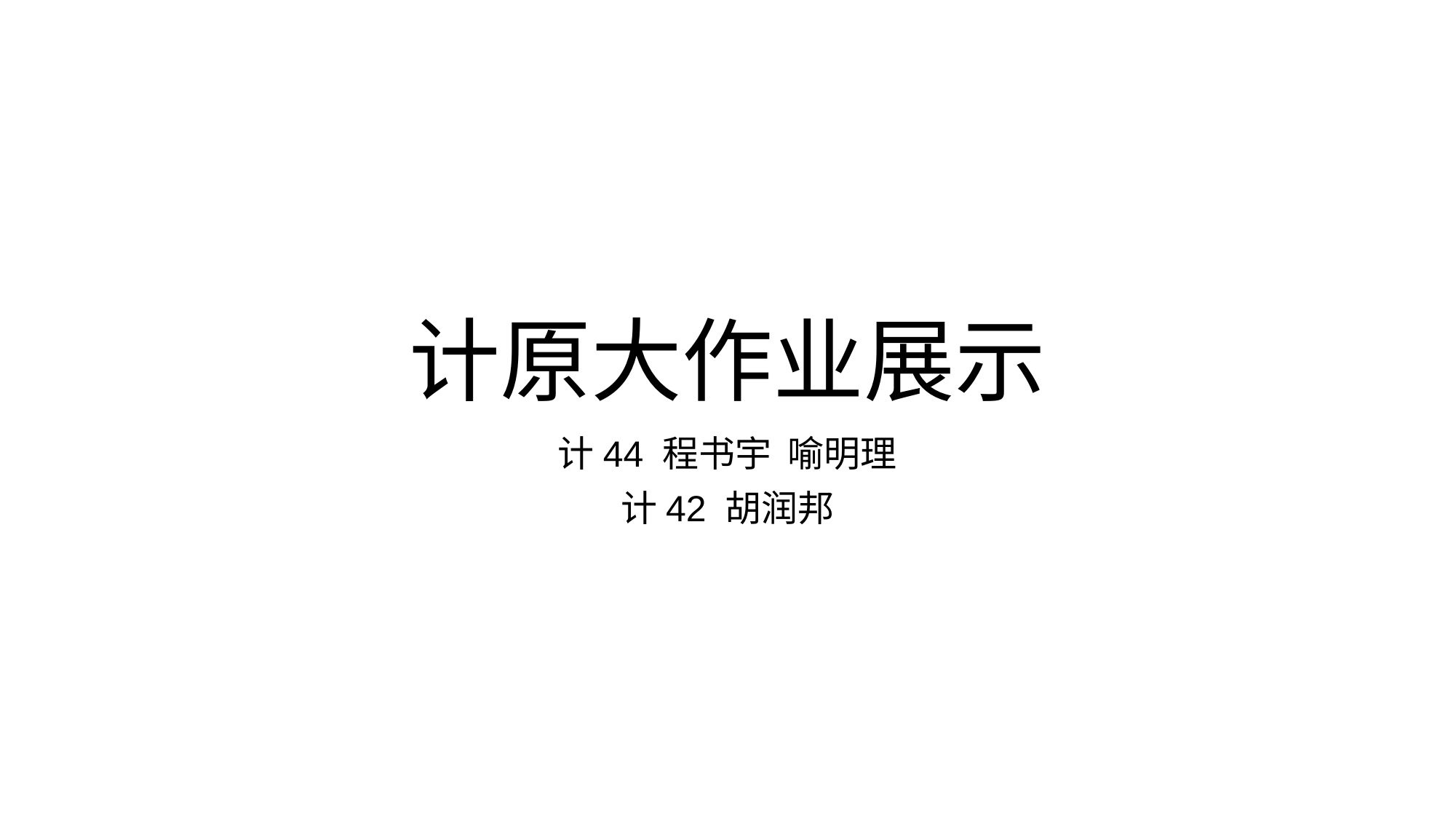

# 计原大作业展示
计44 程书宇  喻明理
计42 胡润邦